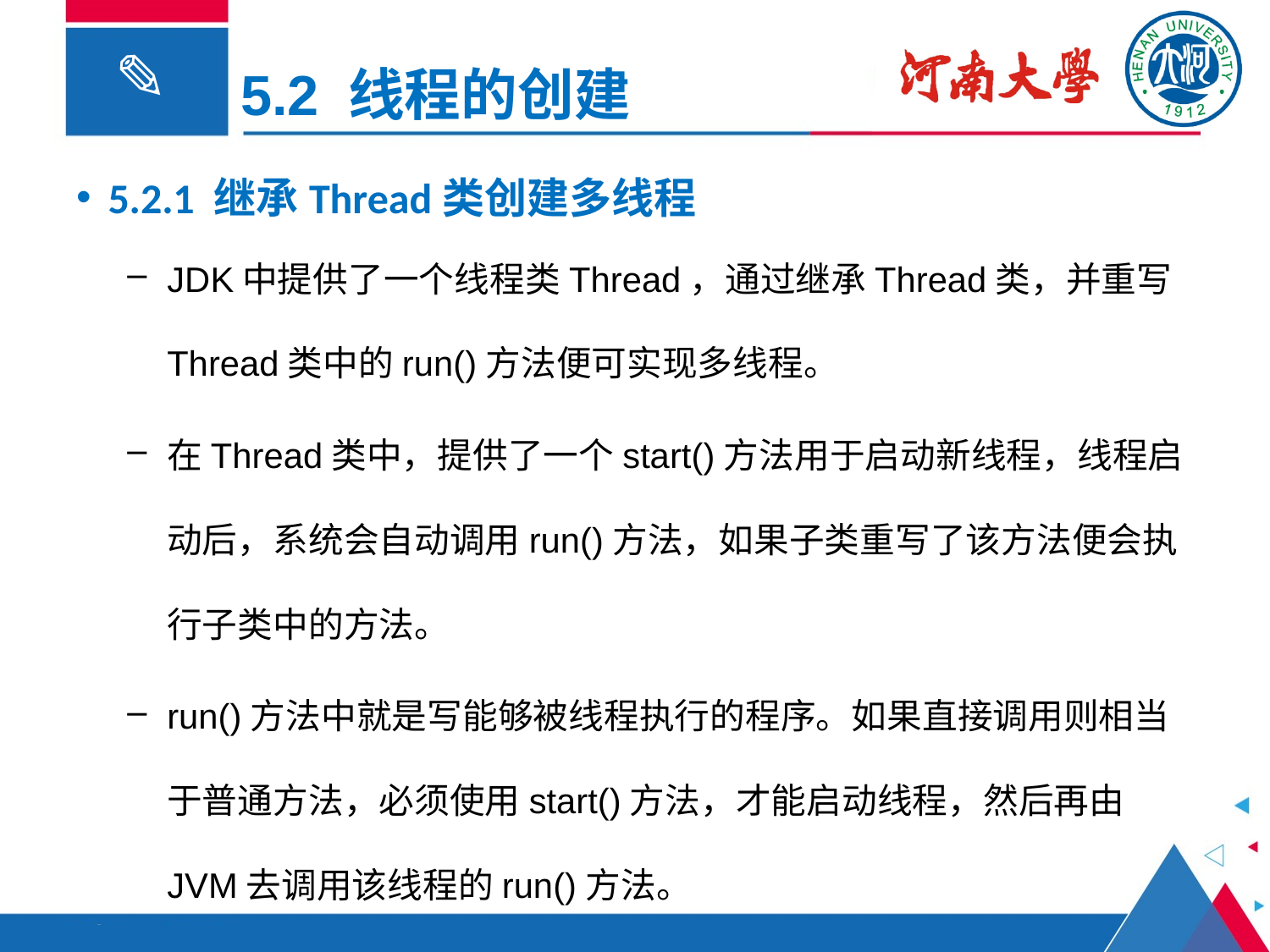

5.2 线程的创建
5.2.1 继承Thread类创建多线程
JDK中提供了一个线程类Thread，通过继承Thread类，并重写Thread类中的run()方法便可实现多线程。
在Thread类中，提供了一个start()方法用于启动新线程，线程启动后，系统会自动调用run()方法，如果子类重写了该方法便会执行子类中的方法。
run()方法中就是写能够被线程执行的程序。如果直接调用则相当于普通方法，必须使用start()方法，才能启动线程，然后再由JVM去调用该线程的run()方法。